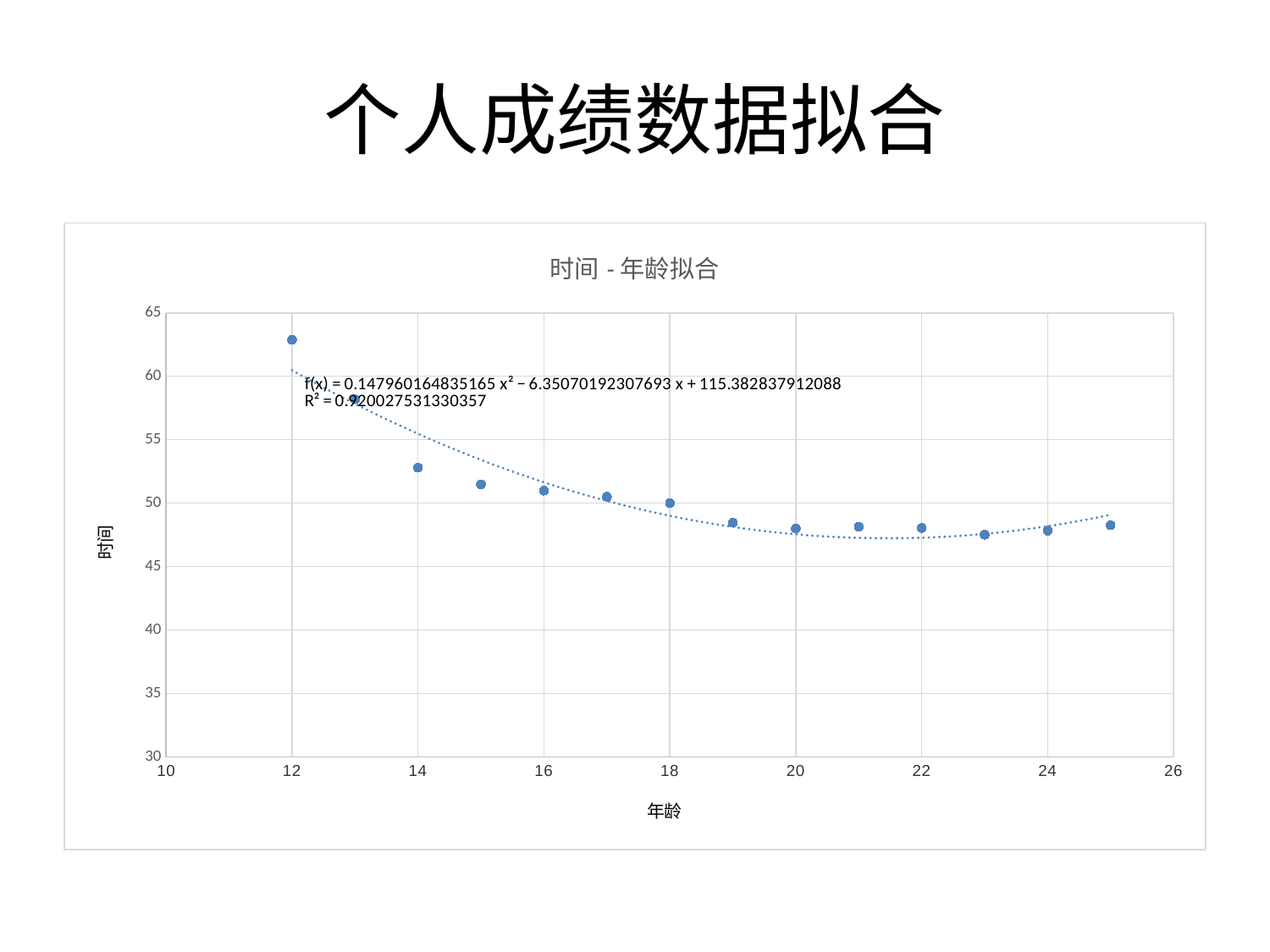

# 个人成绩数据拟合

### Chart: 时间-年龄拟合

| Category | time |
|---|---|